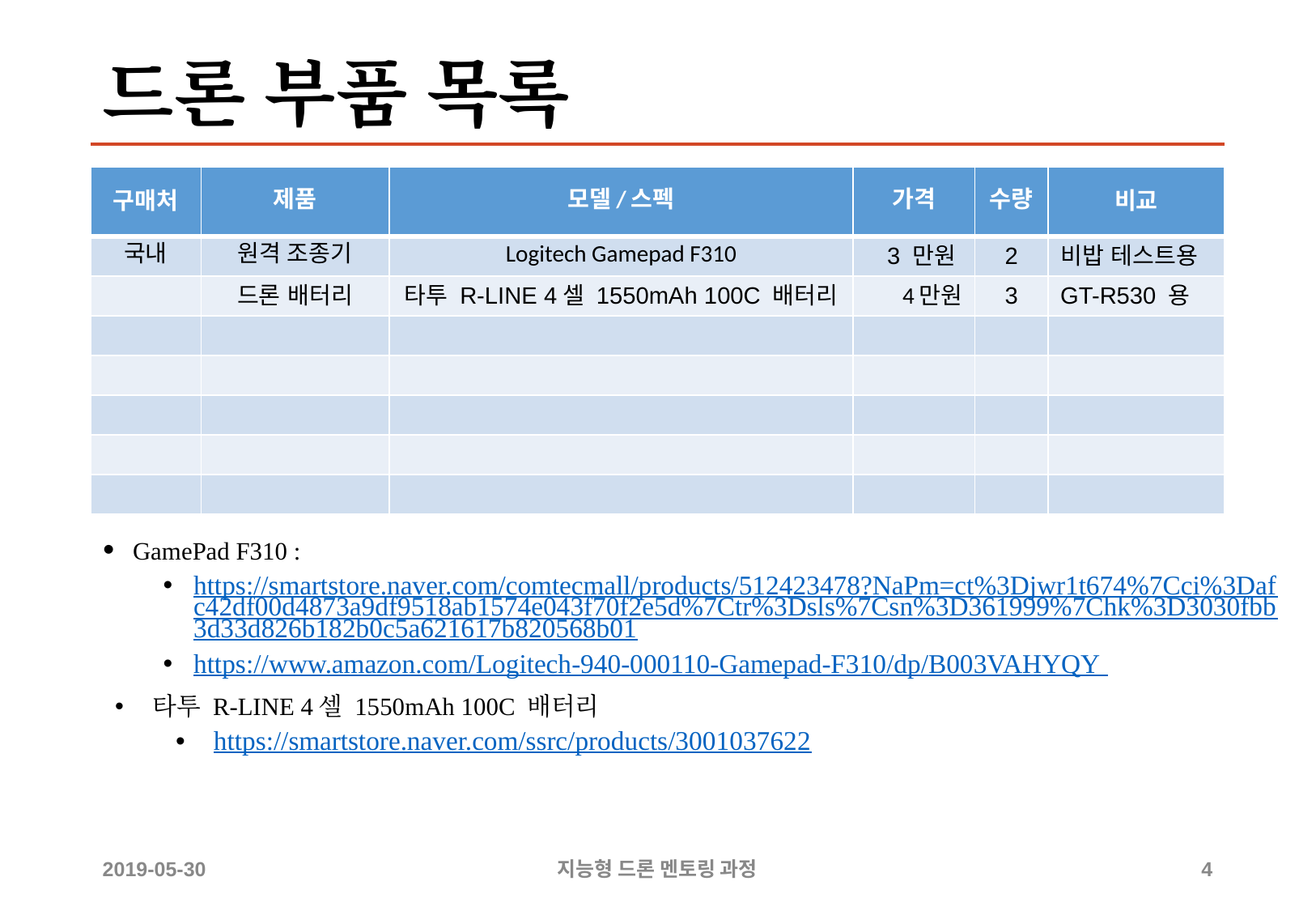

# 드론 부품 목록
| 구매처 | 제품 | 모델/스펙 | 가격 | 수량 | 비교 |
| --- | --- | --- | --- | --- | --- |
| 국내 | 원격 조종기 | Logitech Gamepad F310 | 3 만원 | 2 | 비밥 테스트용 |
|  | 드론 배터리 | 타투 R-LINE 4셀 1550mAh 100C 배터리 | 4만원 | 3 | GT-R530 용 |
|  |  |  |  |  |  |
|  |  |  |  |  |  |
|  |  |  |  |  |  |
|  |  |  |  |  |  |
|  |  |  |  |  |  |
GamePad F310 :
https://smartstore.naver.com/comtecmall/products/512423478?NaPm=ct%3Djwr1t674%7Cci%3Dafc42df00d4873a9df9518ab1574e043f70f2e5d%7Ctr%3Dsls%7Csn%3D361999%7Chk%3D3030fbb3d33d826b182b0c5a621617b820568b01
https://www.amazon.com/Logitech-940-000110-Gamepad-F310/dp/B003VAHYQY
타투 R-LINE 4셀 1550mAh 100C 배터리
https://smartstore.naver.com/ssrc/products/3001037622
2019-05-30
지능형 드론 멘토링 과정
4